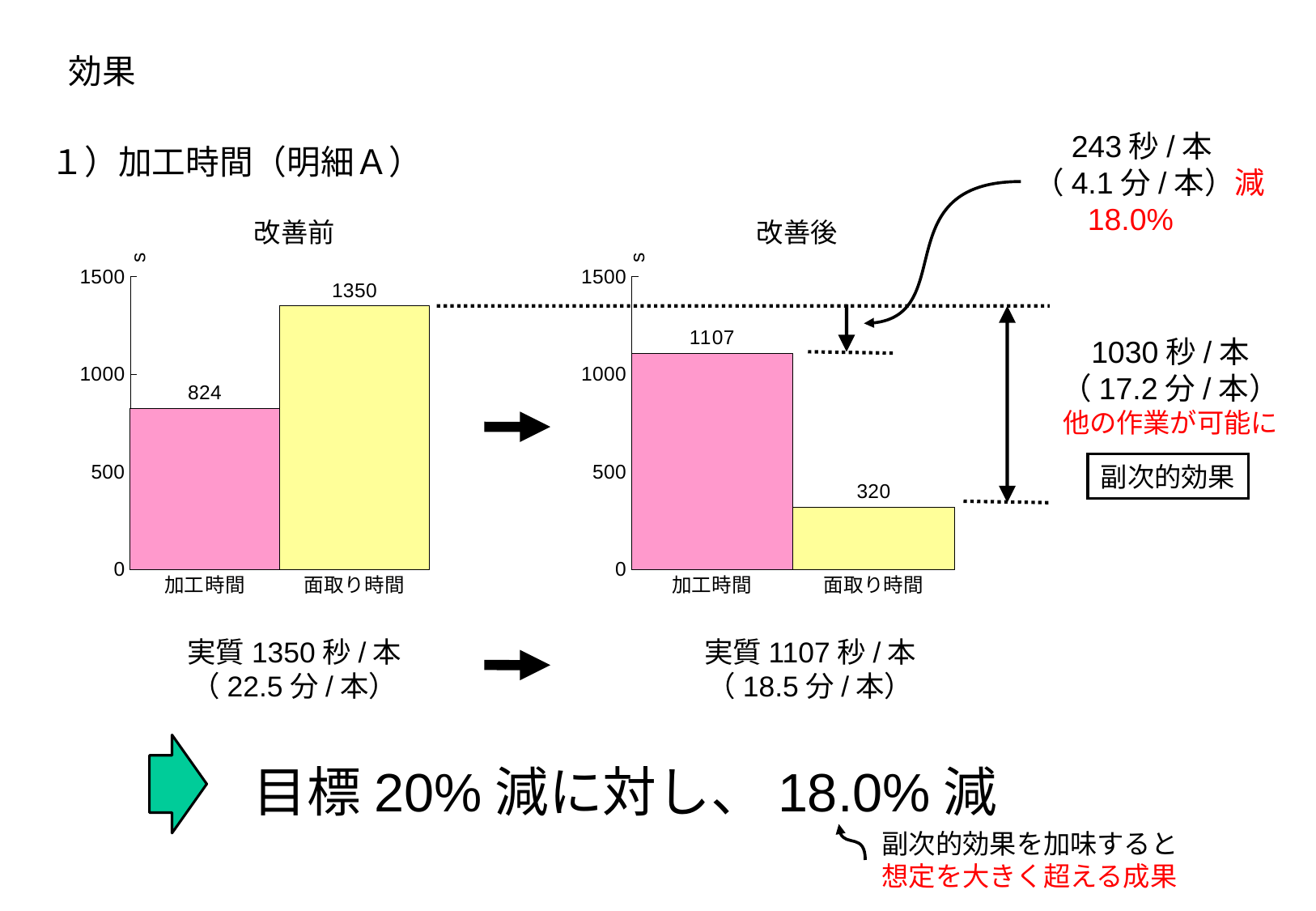

効果
　243秒/本
（4.1分/本）減
18.0%
１）加工時間（明細Ａ）
改善前
改善後

### Chart

| Category |  |
|---|---|
| 加工時間 | 824.0 |
| 面取り時間 | 1350.0 |

### Chart

| Category |  |
|---|---|
| 加工時間 | 1107.0 |
| 面取り時間 | 320.0 |

1030秒/本
（17.2分/本）
他の作業が可能に

副次的効果

実質1350秒/本
（22.5分/本）
実質1107秒/本
（18.5分/本）

目標20%減に対し、18.0%減
副次的効果を加味すると
想定を大きく超える成果